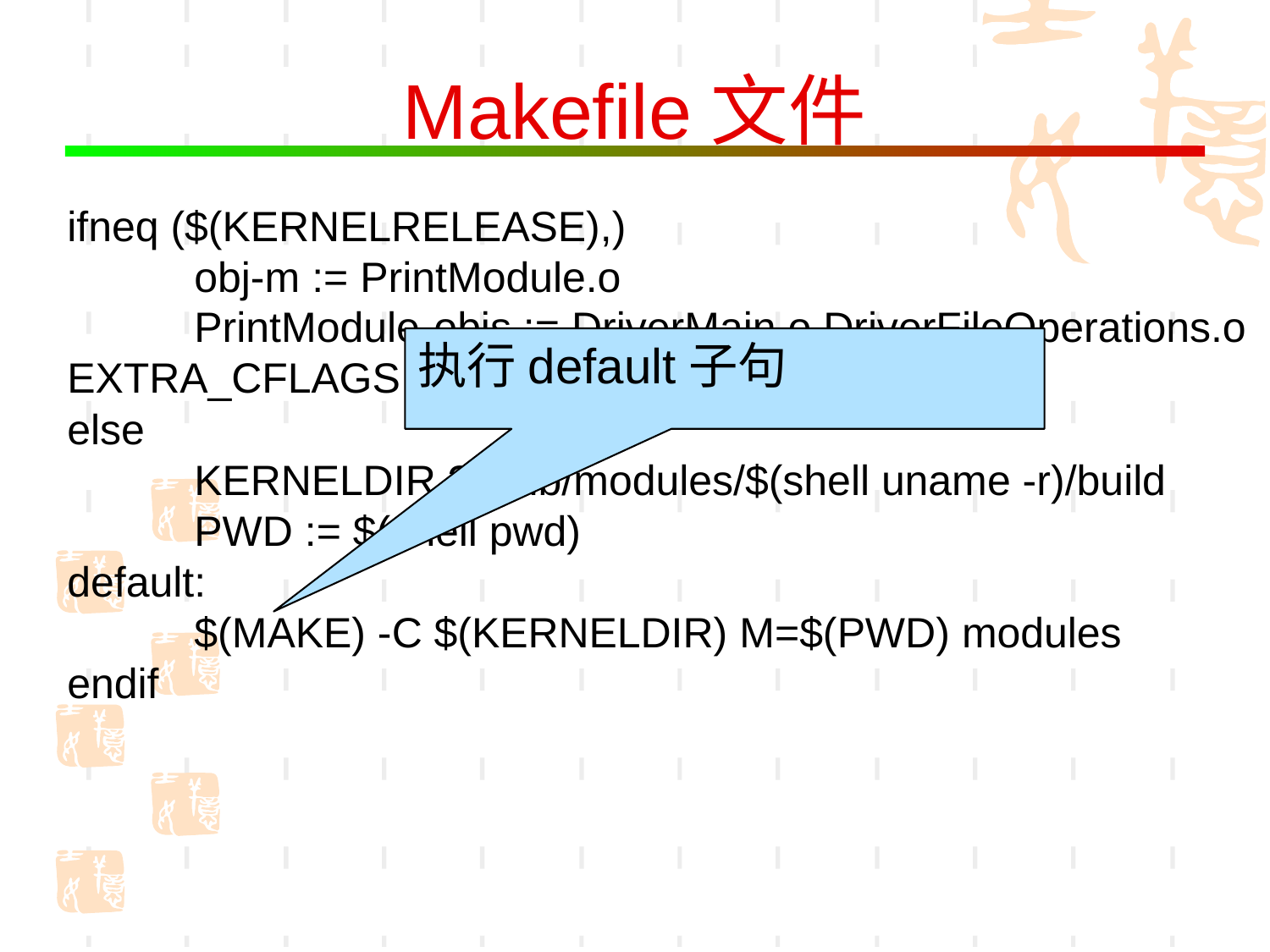

# Makefile文件
ifneq ($(KERNELRELEASE),)
	obj-m := PrintModule.o
	PrintModule-objs := DriverMain.o DriverFileOperations.o
EXTRA_CFLAGS := -DTEST_DEBUG -ggdb -O0
else
	KERNELDIR ?= /lib/modules/$(shell uname -r)/build
	PWD := $(shell pwd)
default:
	$(MAKE) -C $(KERNELDIR) M=$(PWD) modules
endif
执行default子句